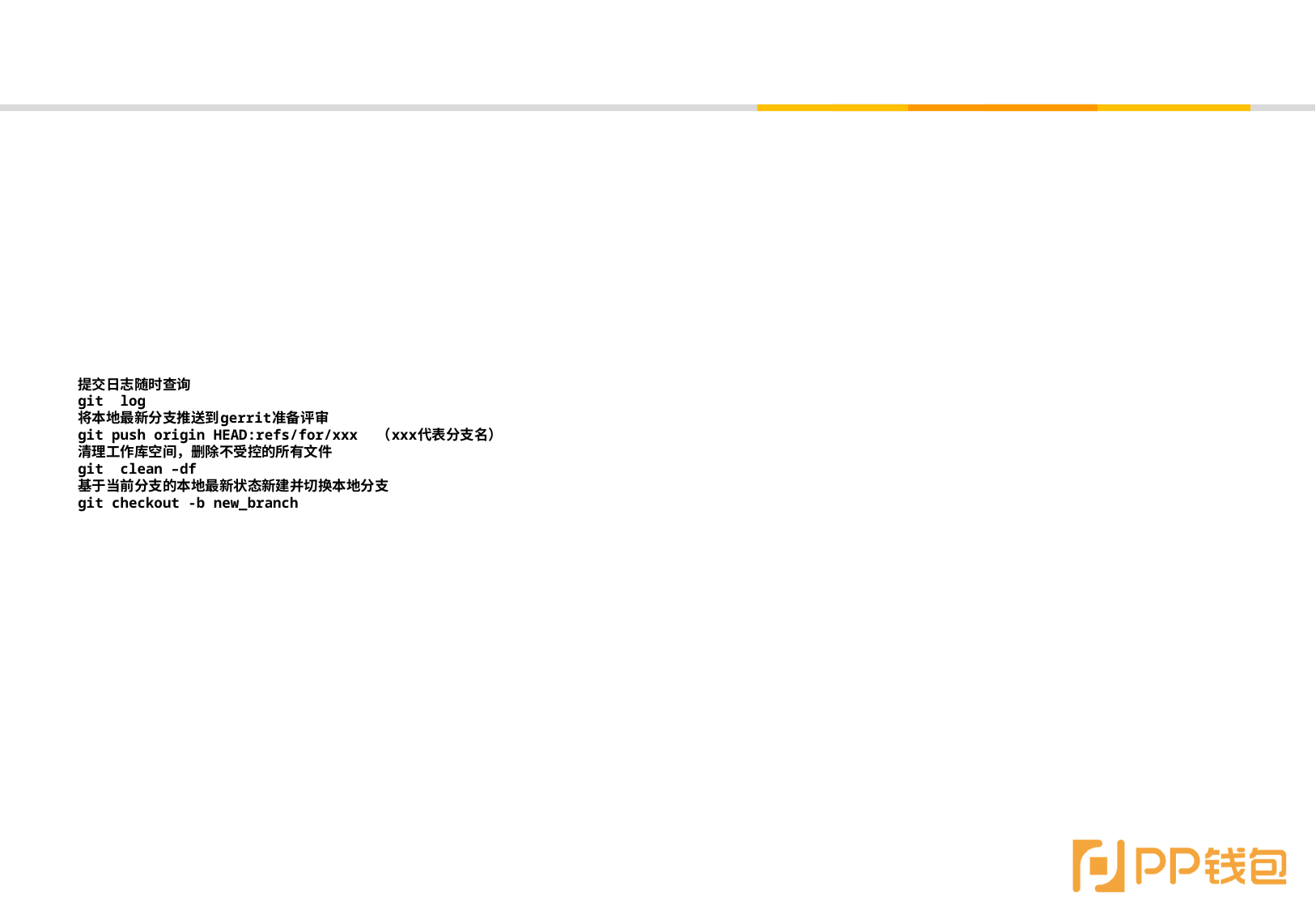

提交日志随时查询
git  log
将本地最新分支推送到gerrit准备评审
git push origin HEAD:refs/for/xxx  （xxx代表分支名）
清理工作库空间，删除不受控的所有文件
git  clean –df
基于当前分支的本地最新状态新建并切换本地分支
git checkout -b new_branch